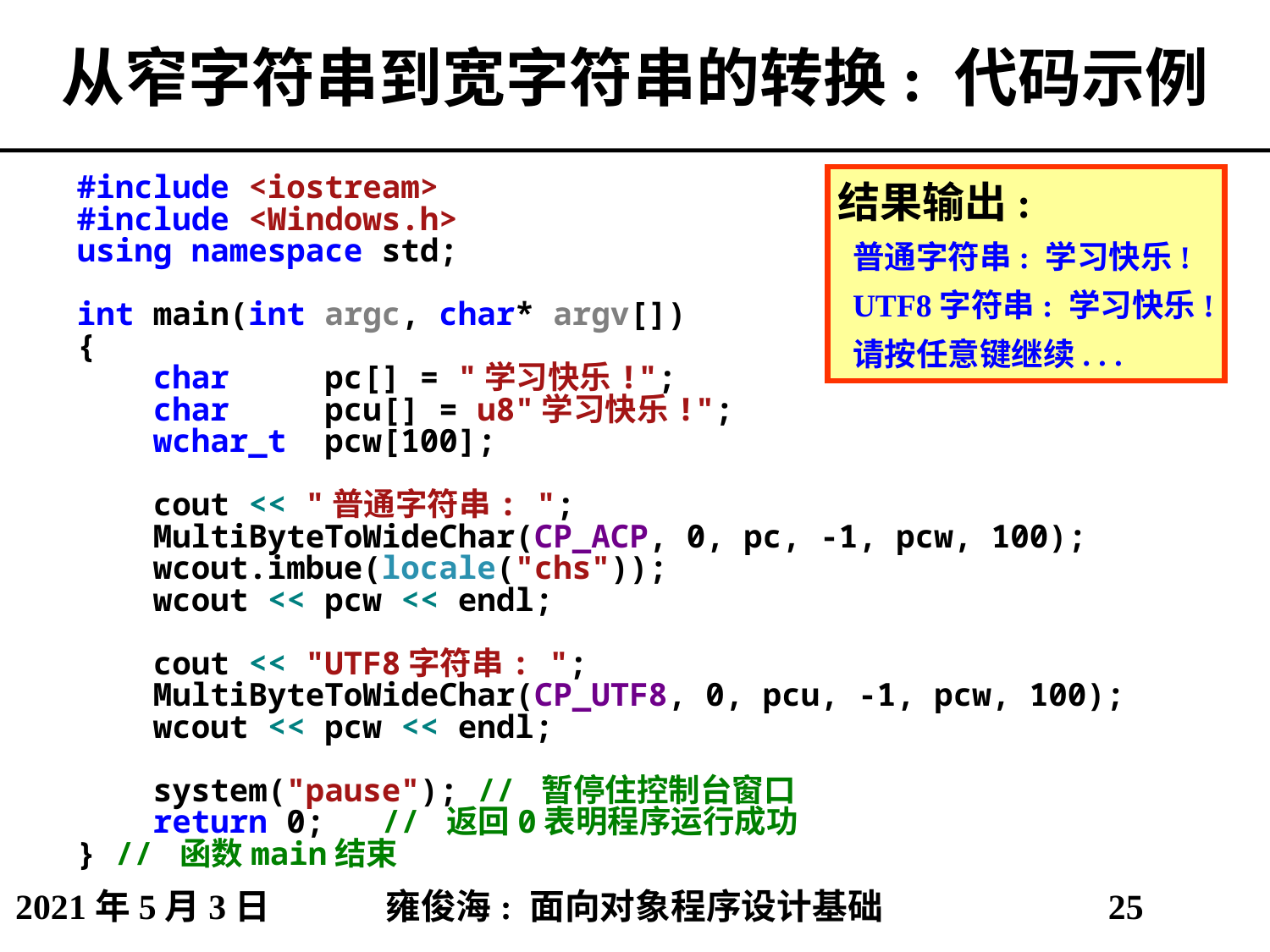

# 从窄字符串到宽字符串的转换: 代码示例

结果输出:
普通字符串: 学习快乐!
UTF8字符串: 学习快乐!
请按任意键继续. . .
#include <iostream>
#include <Windows.h>
using namespace std;

int main(int argc, char* argv[])
{
    char     pc[] = "学习快乐!";
    char     pcu[] = u8"学习快乐!";
    wchar_t  pcw[100];

    cout << "普通字符串: ";
    MultiByteToWideChar(CP_ACP, 0, pc, -1, pcw, 100);
    wcout.imbue(locale("chs"));
    wcout << pcw << endl;

    cout << "UTF8字符串: ";
    MultiByteToWideChar(CP_UTF8, 0, pcu, -1, pcw, 100);
    wcout << pcw << endl;

    system("pause"); // 暂停住控制台窗口
    return 0;   // 返回0表明程序运行成功
} // 函数main结束
2021年5月3日
雍俊海: 面向对象程序设计基础
25